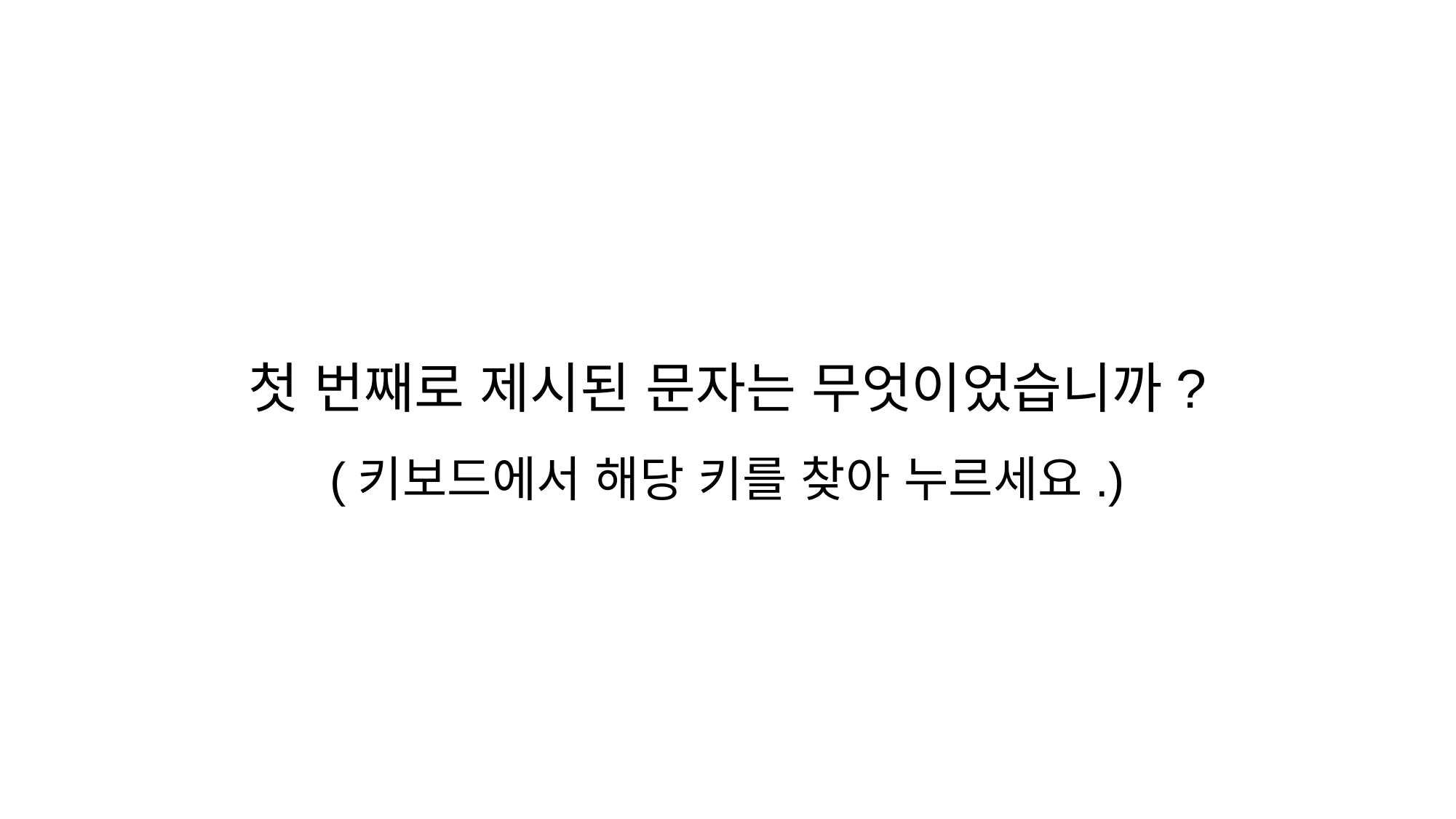

첫 번째로 제시된 문자는 무엇이었습니까?
(키보드에서 해당 키를 찾아 누르세요.)